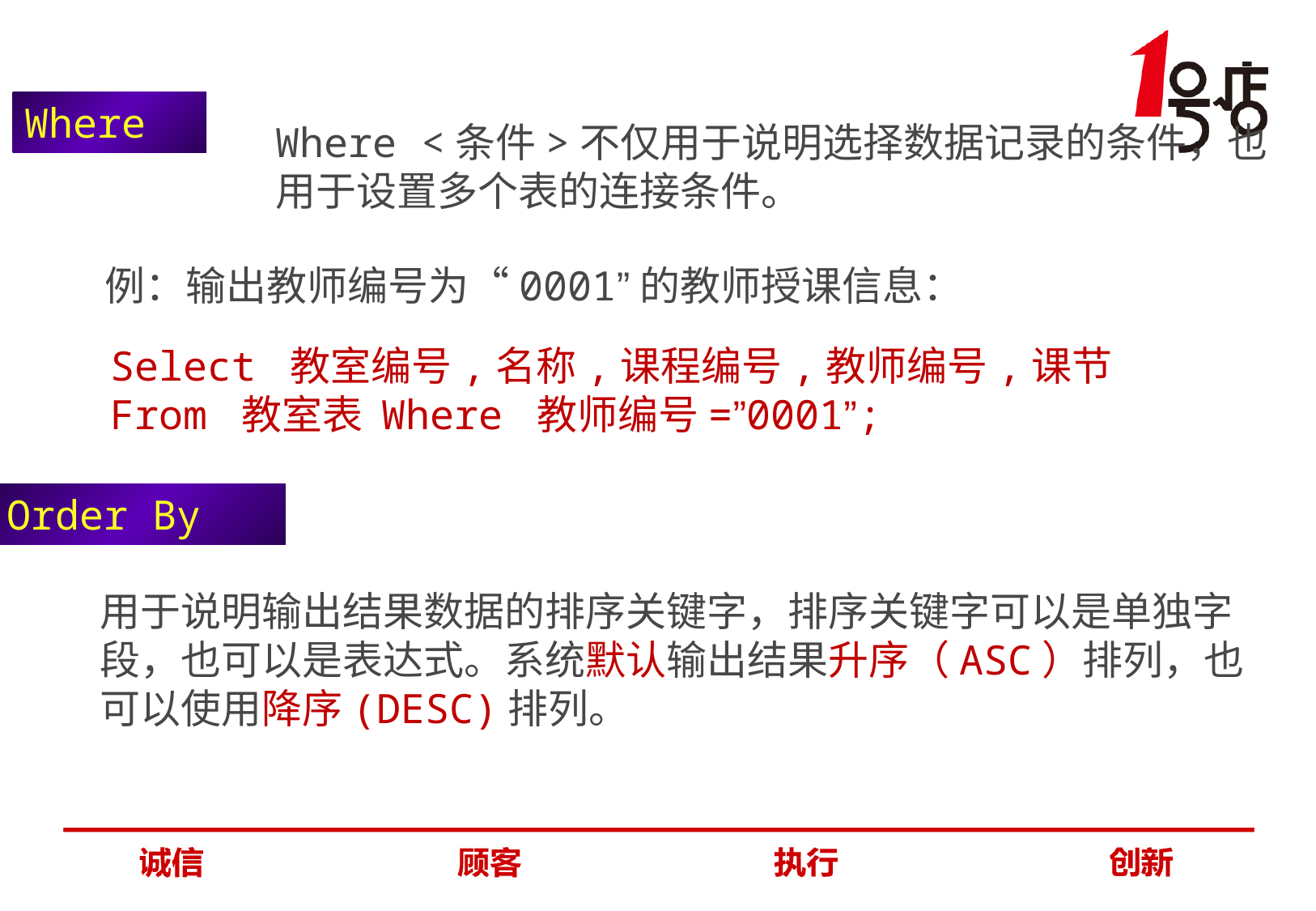

Where
Where <条件>不仅用于说明选择数据记录的条件，也用于设置多个表的连接条件。
例：输出教师编号为“0001”的教师授课信息：
Select 教室编号,名称,课程编号,教师编号,课节
From 教室表 Where 教师编号=”0001”;
Order By
用于说明输出结果数据的排序关键字，排序关键字可以是单独字段，也可以是表达式。系统默认输出结果升序（ASC）排列，也可以使用降序(DESC)排列。